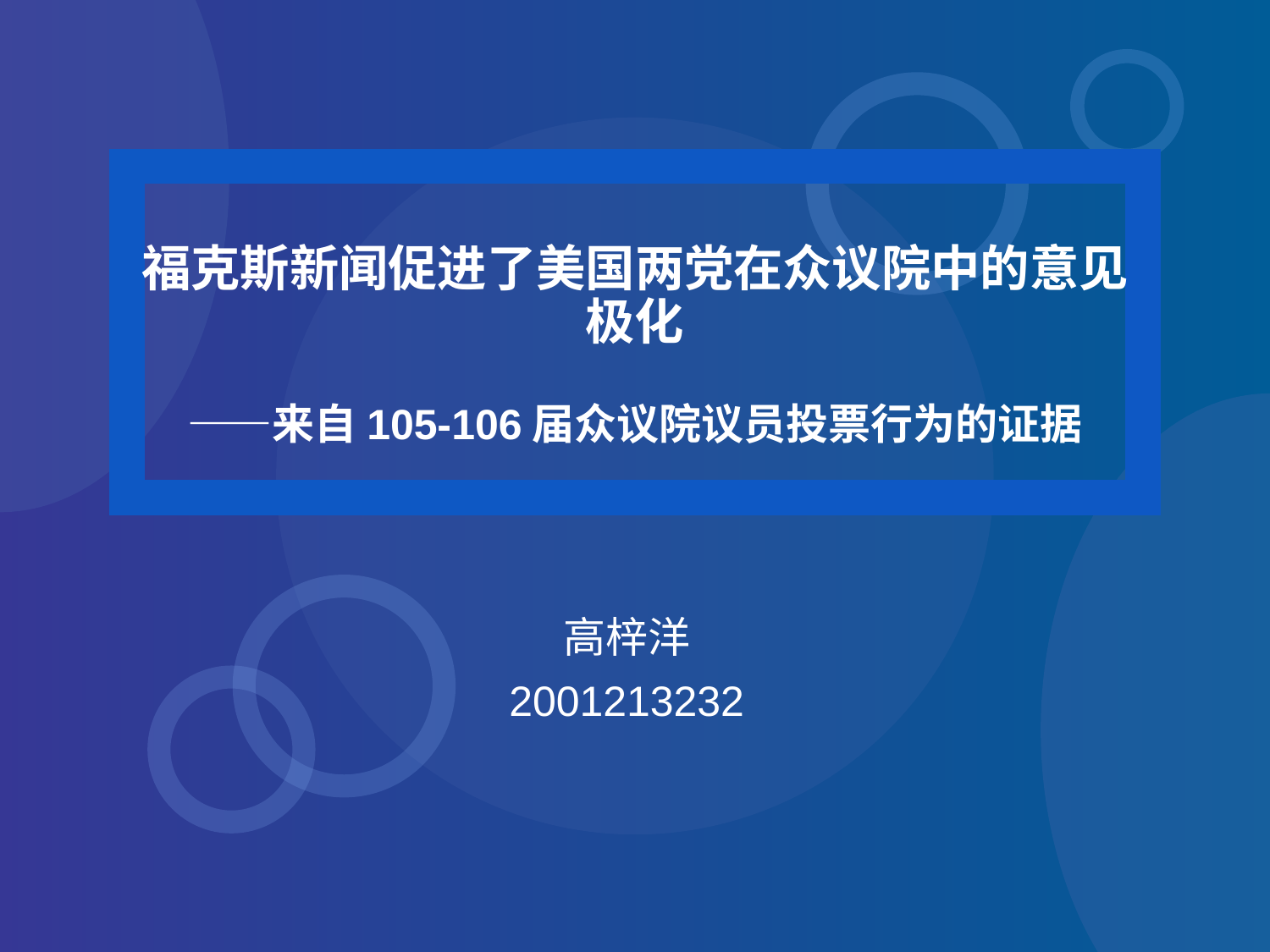

# 福克斯新闻促进了美国两党在众议院中的意见极化 ——来自105-106届众议院议员投票行为的证据

高梓洋
2001213232